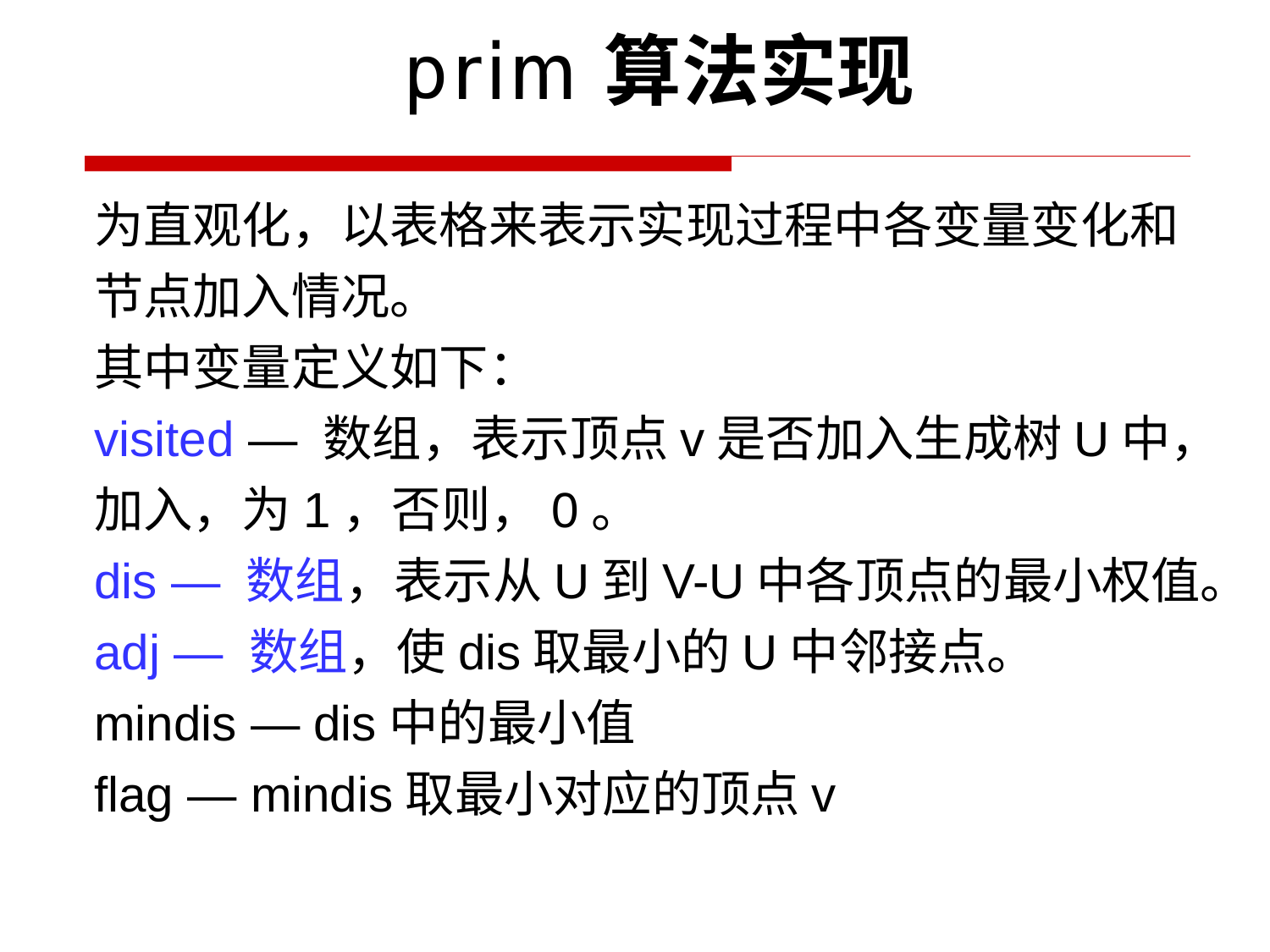

prim算法实现
为直观化，以表格来表示实现过程中各变量变化和
节点加入情况。
其中变量定义如下：
visited — 数组，表示顶点v是否加入生成树U中，
加入，为1，否则，0。
dis — 数组，表示从U到V-U中各顶点的最小权值。
adj — 数组，使dis取最小的U中邻接点。
mindis — dis中的最小值
flag — mindis取最小对应的顶点v